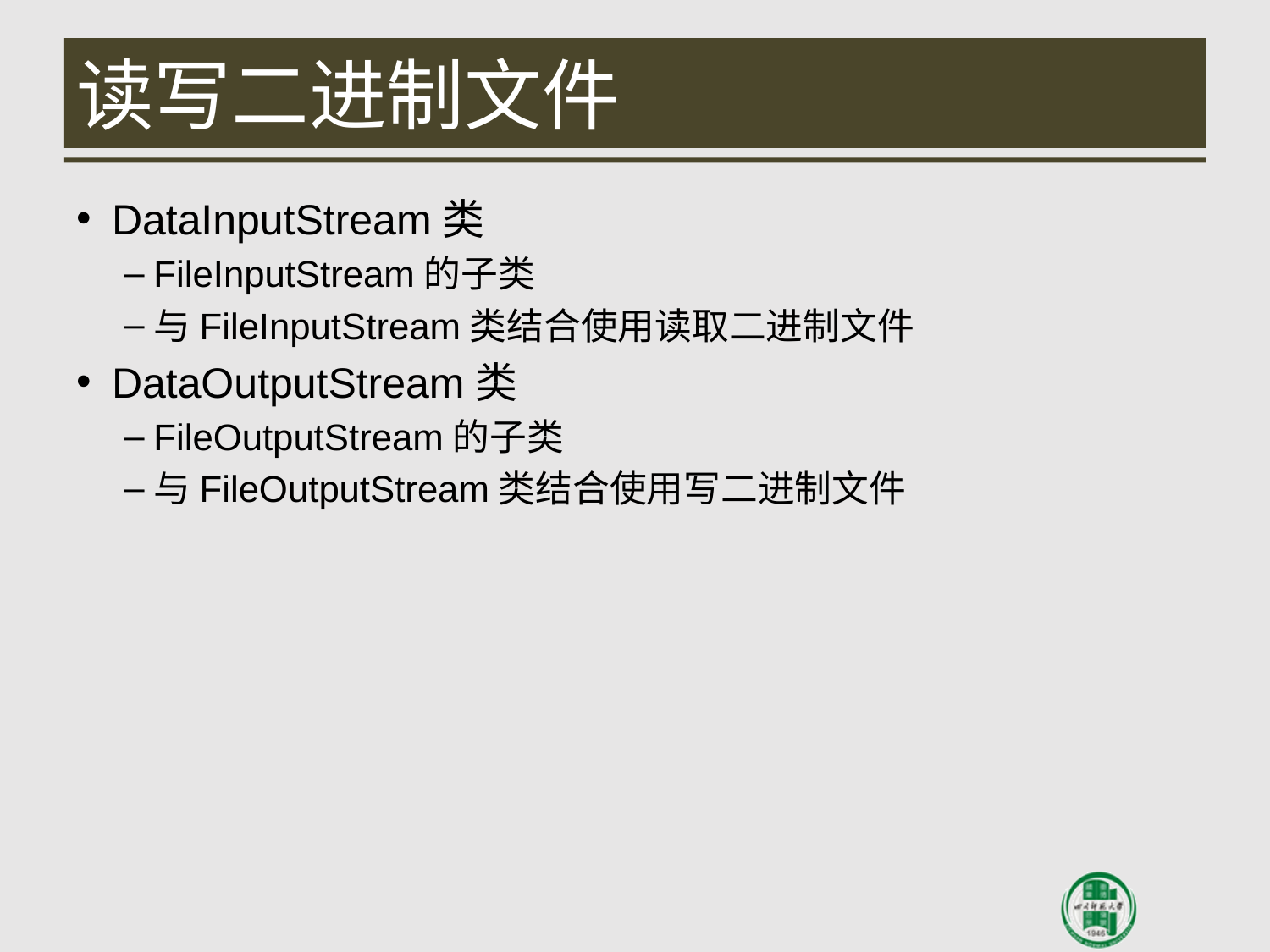

# 读写二进制文件
DataInputStream类
FileInputStream的子类
与FileInputStream类结合使用读取二进制文件
DataOutputStream类
FileOutputStream的子类
与FileOutputStream类结合使用写二进制文件